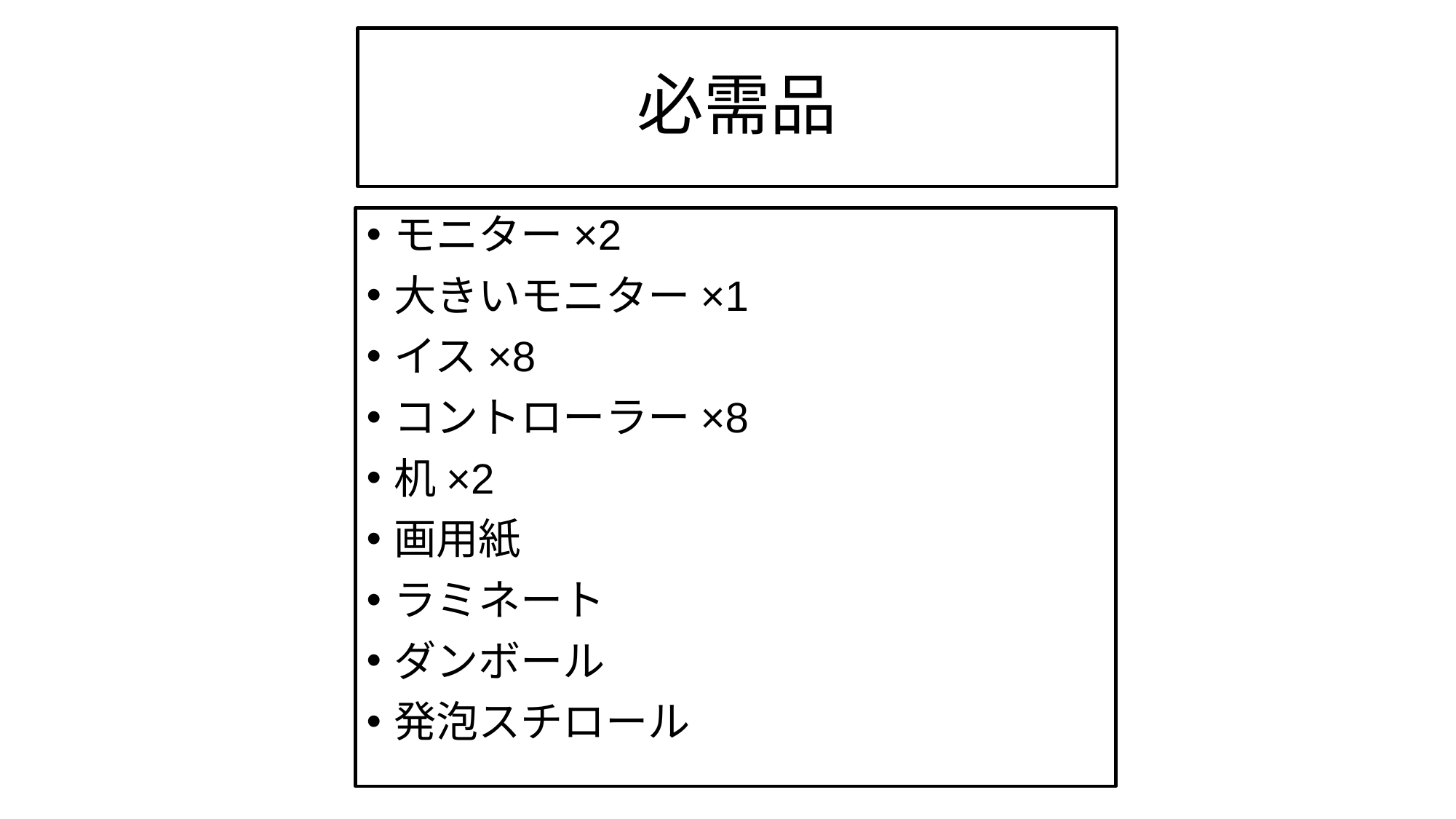

# 必需品
モニター×2
大きいモニター×1
イス×8
コントローラー×8
机×2
画用紙
ラミネート
ダンボール
発泡スチロール